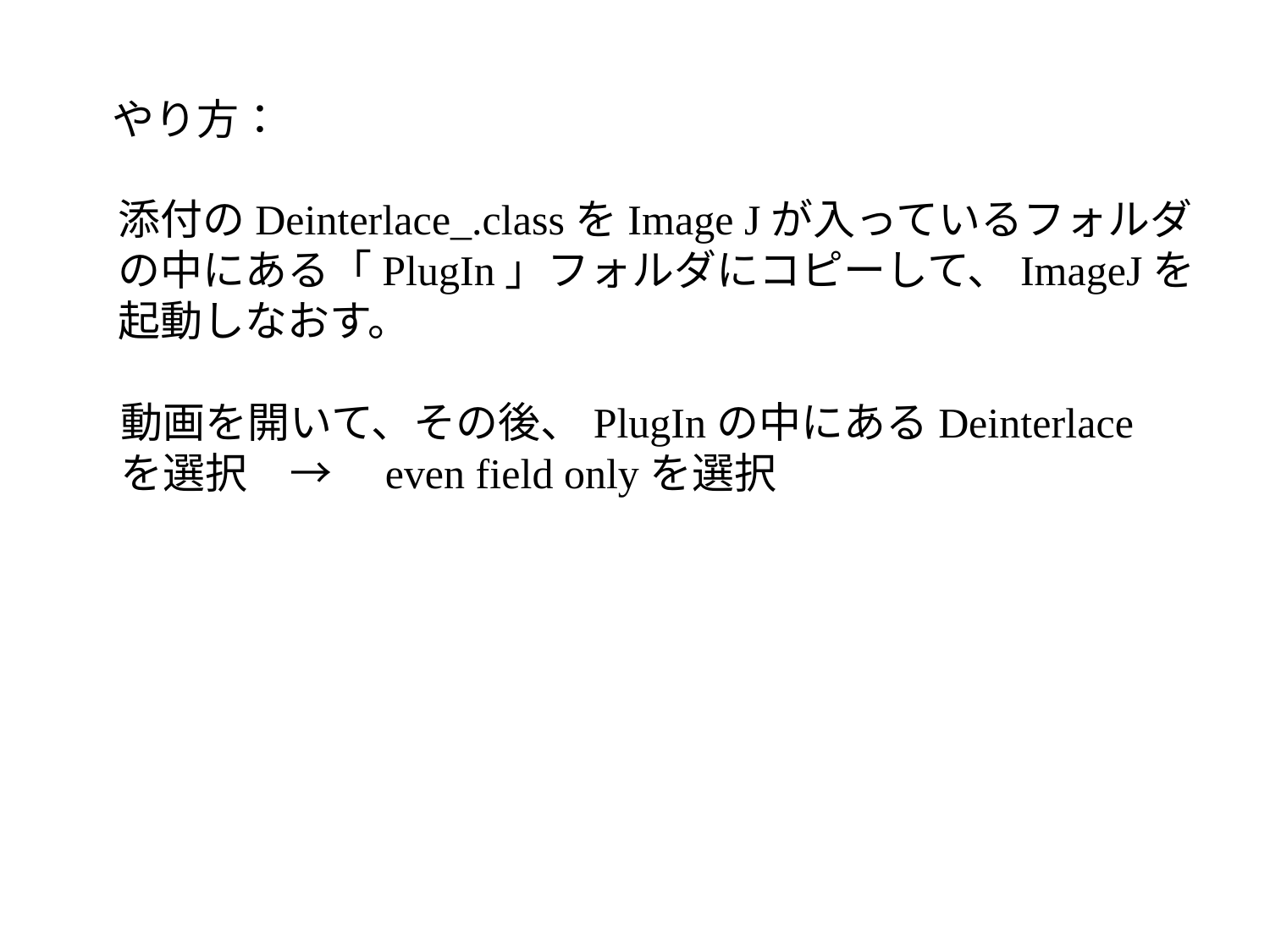

やり方：
添付のDeinterlace_.classをImage Jが入っているフォルダ
の中にある「PlugIn」フォルダにコピーして、ImageJを
起動しなおす。
動画を開いて、その後、PlugInの中にあるDeinterlace
を選択　→　even field onlyを選択